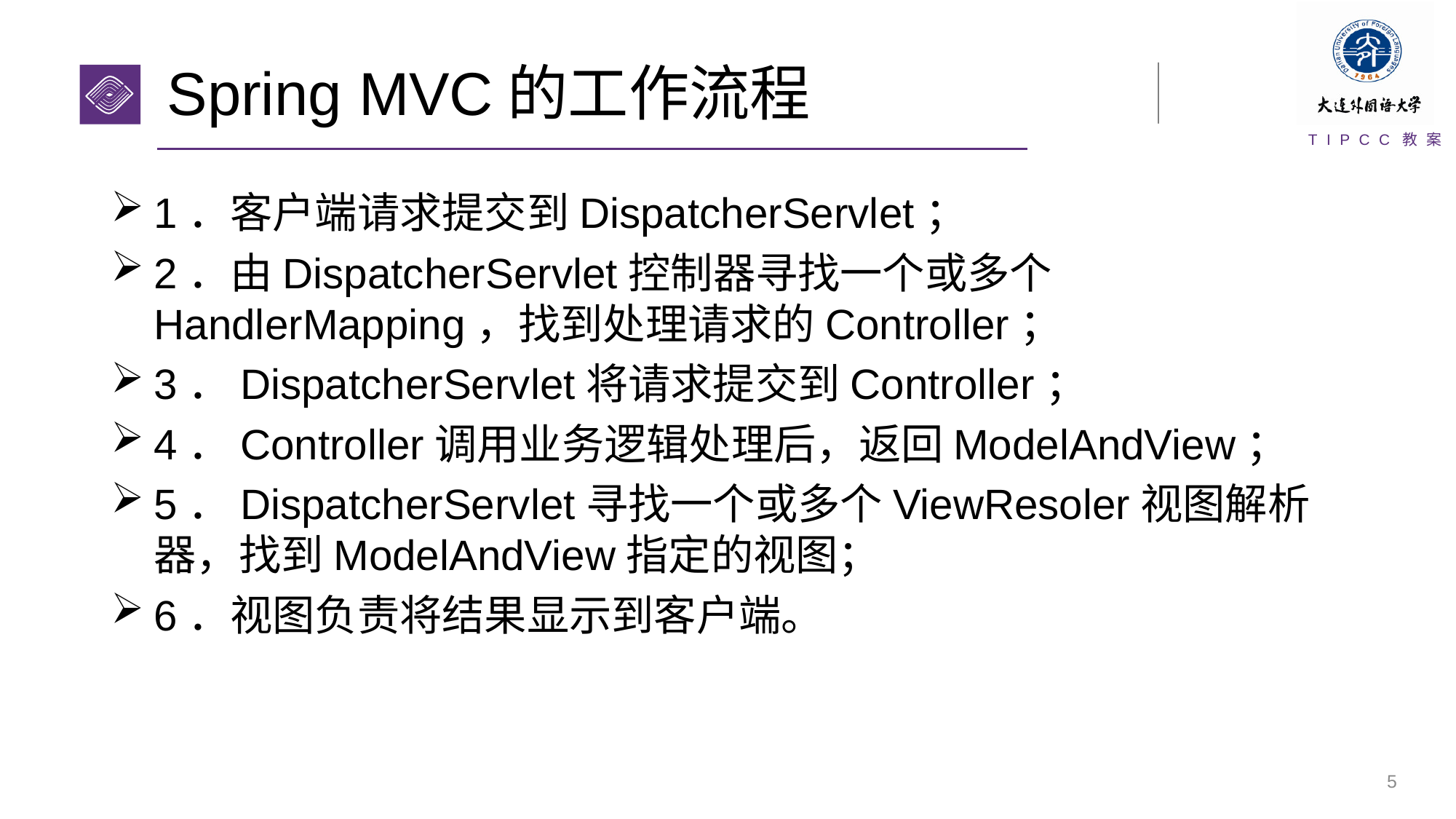

# Spring MVC的工作流程
1．客户端请求提交到DispatcherServlet；
2．由DispatcherServlet控制器寻找一个或多个HandlerMapping，找到处理请求的Controller；
3．DispatcherServlet将请求提交到Controller；
4．Controller调用业务逻辑处理后，返回ModelAndView；
5．DispatcherServlet寻找一个或多个ViewResoler视图解析器，找到ModelAndView指定的视图；
6．视图负责将结果显示到客户端。
5